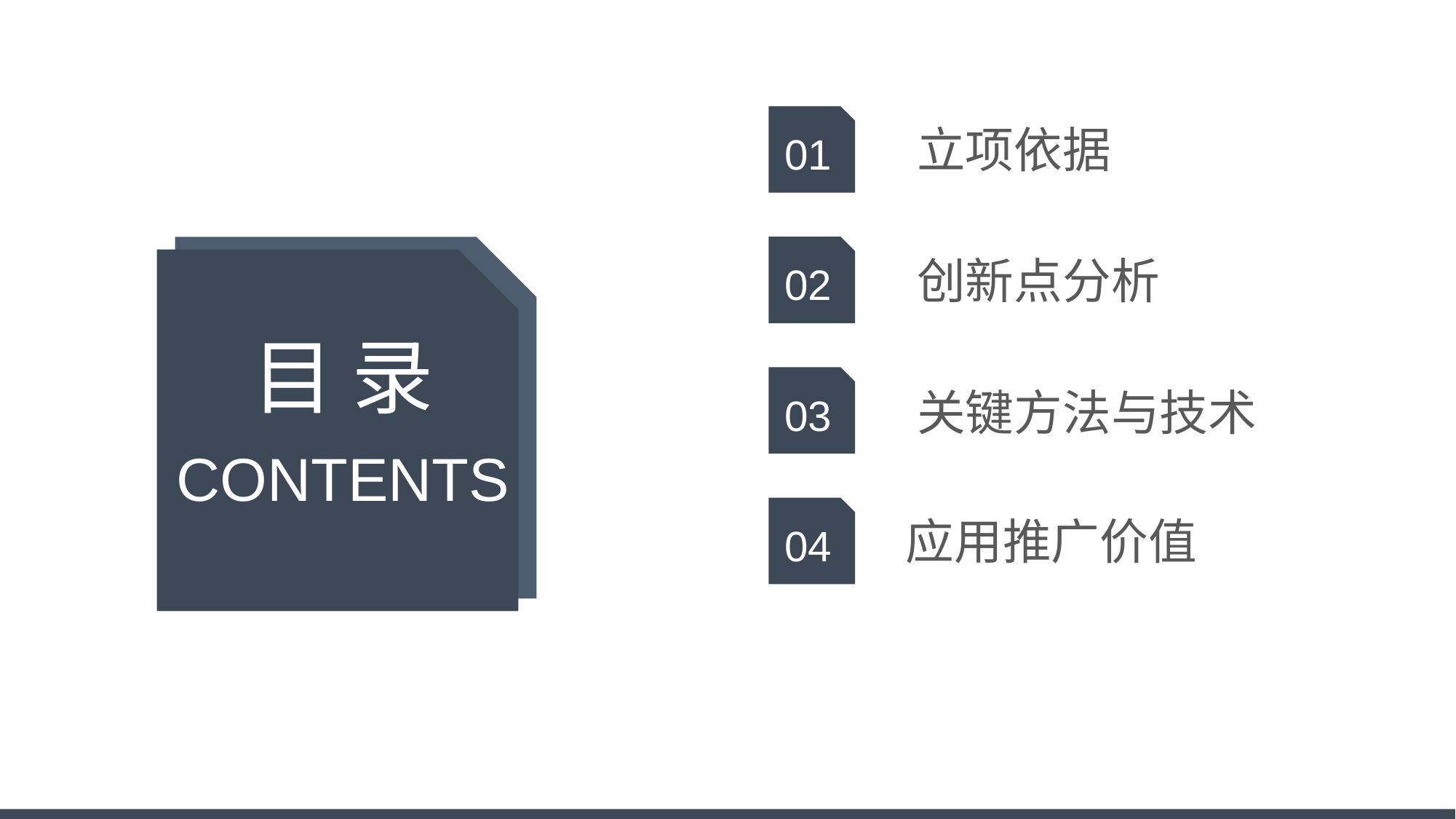

01
 立项依据
02

 创新点分析

目 录
03
 关键方法与技术
CONTENTS
04
应用推广价值